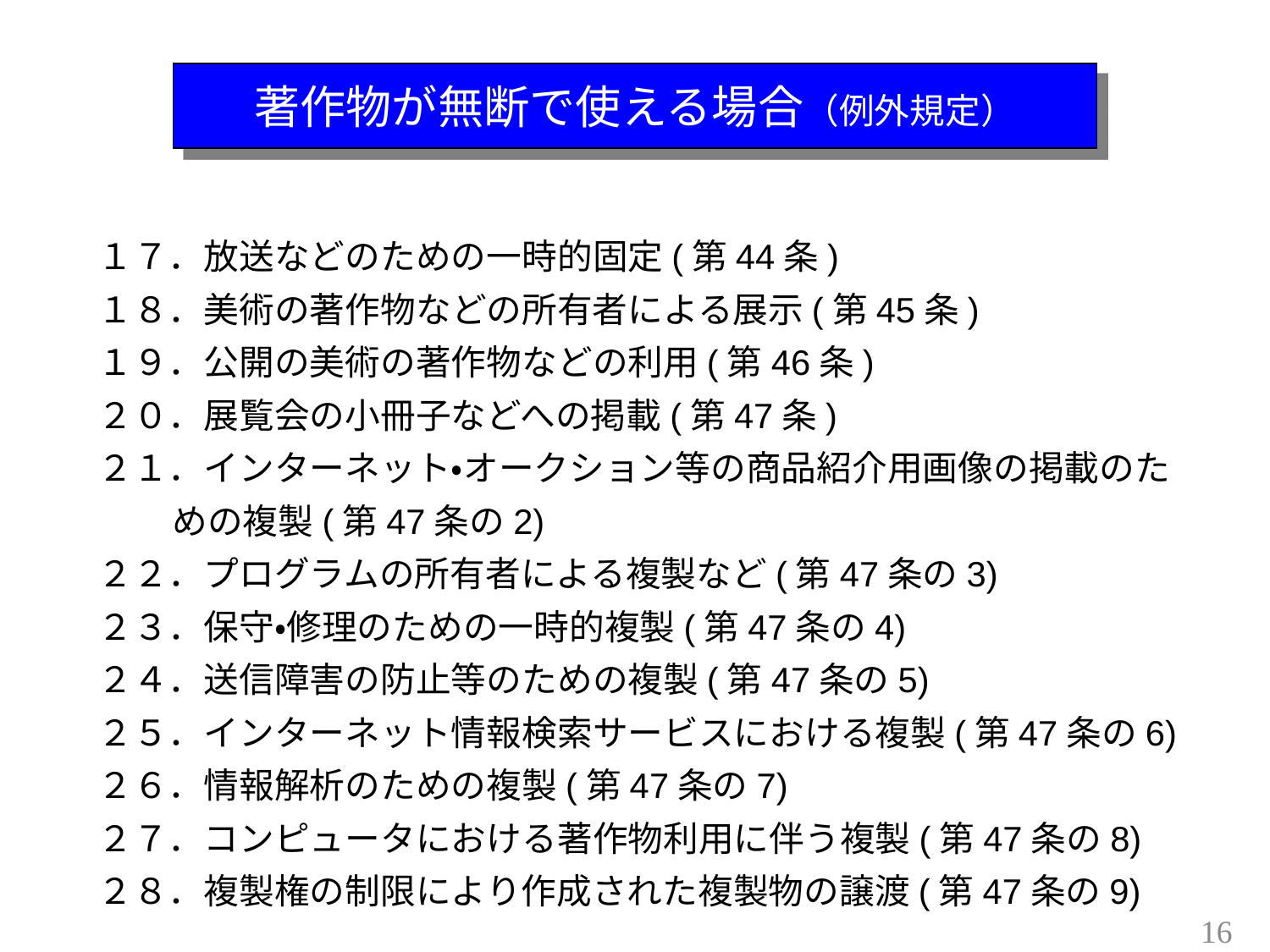

著作物が無断で使える場合（例外規定）
１７．放送などのための一時的固定(第44条)
１８．美術の著作物などの所有者による展示(第45条)
１９．公開の美術の著作物などの利用(第46条)
２０．展覧会の小冊子などへの掲載(第47条)
２１．インターネット・オークション等の商品紹介用画像の掲載のための複製(第47条の2)
２２．プログラムの所有者による複製など(第47条の3)
２３．保守・修理のための一時的複製(第47条の4)
２４．送信障害の防止等のための複製(第47条の5)
２５．インターネット情報検索サービスにおける複製(第47条の6)
２６．情報解析のための複製(第47条の7)
２７．コンピュータにおける著作物利用に伴う複製(第47条の8)
２８．複製権の制限により作成された複製物の譲渡(第47条の9)
16